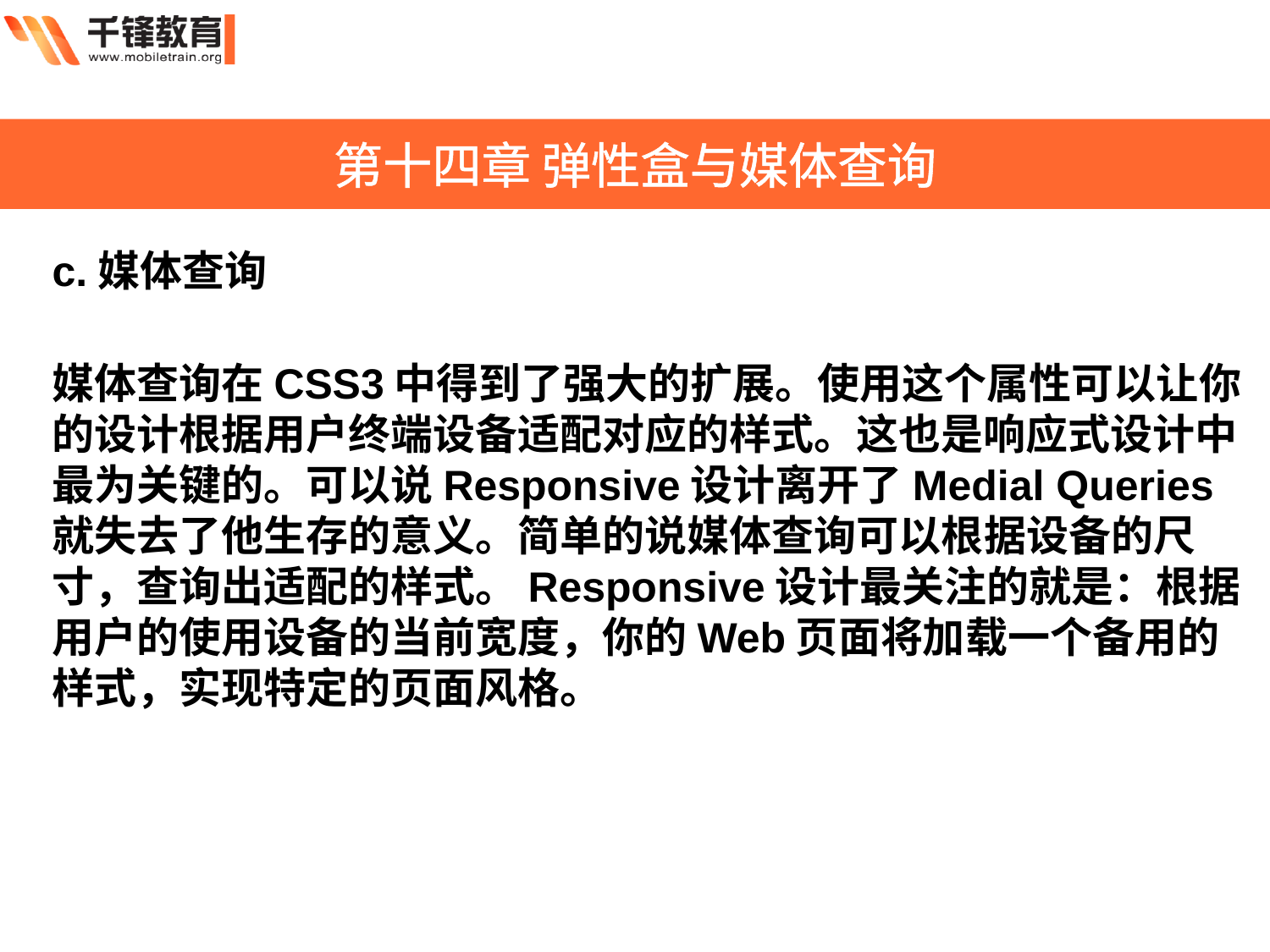

第十四章 弹性盒与媒体查询
c.媒体查询
媒体查询在CSS3中得到了强大的扩展。使用这个属性可以让你的设计根据用户终端设备适配对应的样式。这也是响应式设计中最为关键的。可以说Responsive设计离开了Medial Queries就失去了他生存的意义。简单的说媒体查询可以根据设备的尺寸，查询出适配的样式。Responsive设计最关注的就是：根据用户的使用设备的当前宽度，你的Web页面将加载一个备用的样式，实现特定的页面风格。